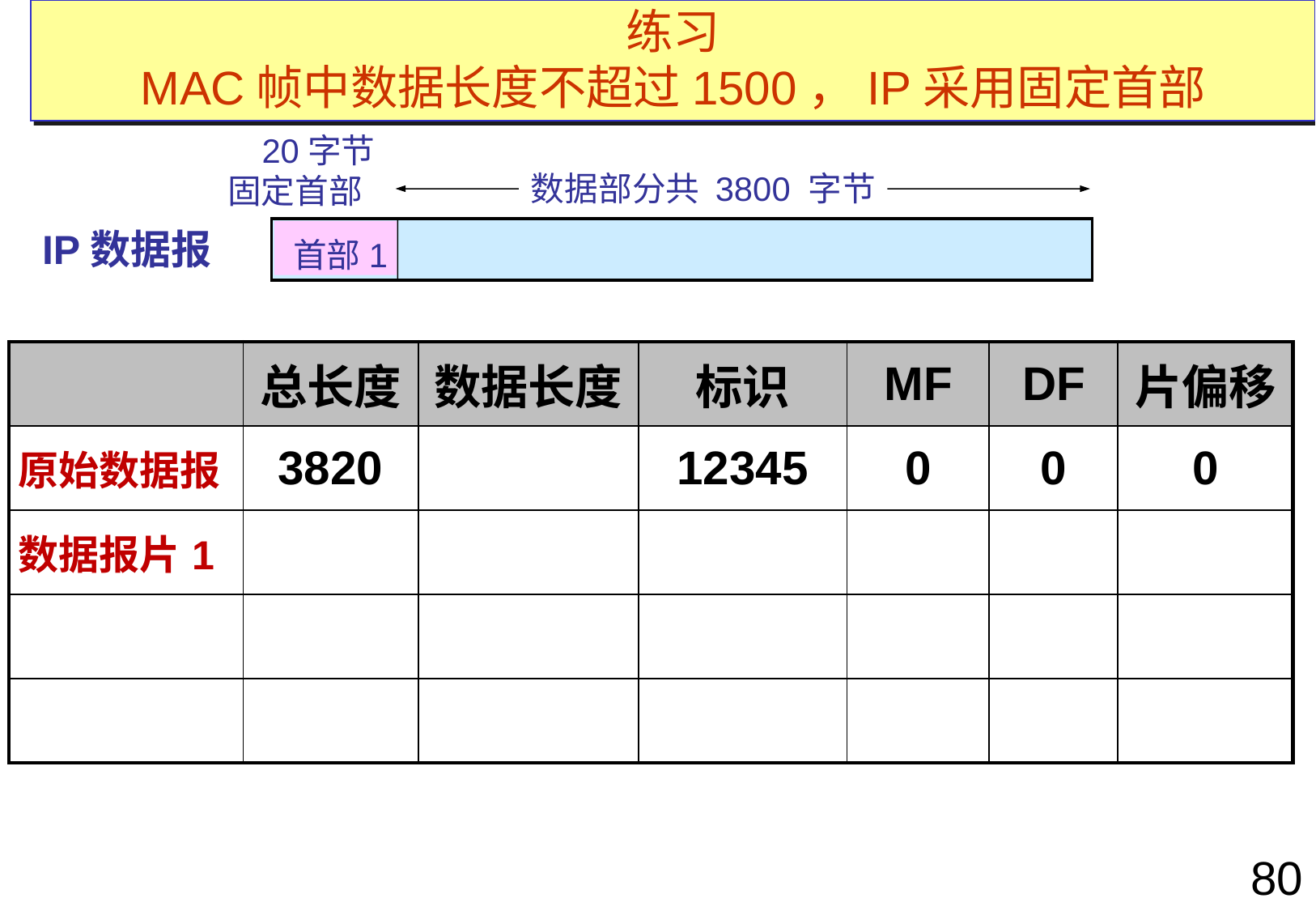

# 练习 MAC帧中数据长度不超过1500，IP采用固定首部
20字节
固定首部
数据部分共 3800 字节

IP数据报

首部1
|  | 总长度 | 数据长度 | 标识 | MF | DF | 片偏移 |
| --- | --- | --- | --- | --- | --- | --- |
| 原始数据报 | 3820 |  | 12345 | 0 | 0 | 0 |
| 数据报片1 |  |  |  |  |  |  |
|  |  |  |  |  |  |  |
|  |  |  |  |  |  |  |
80